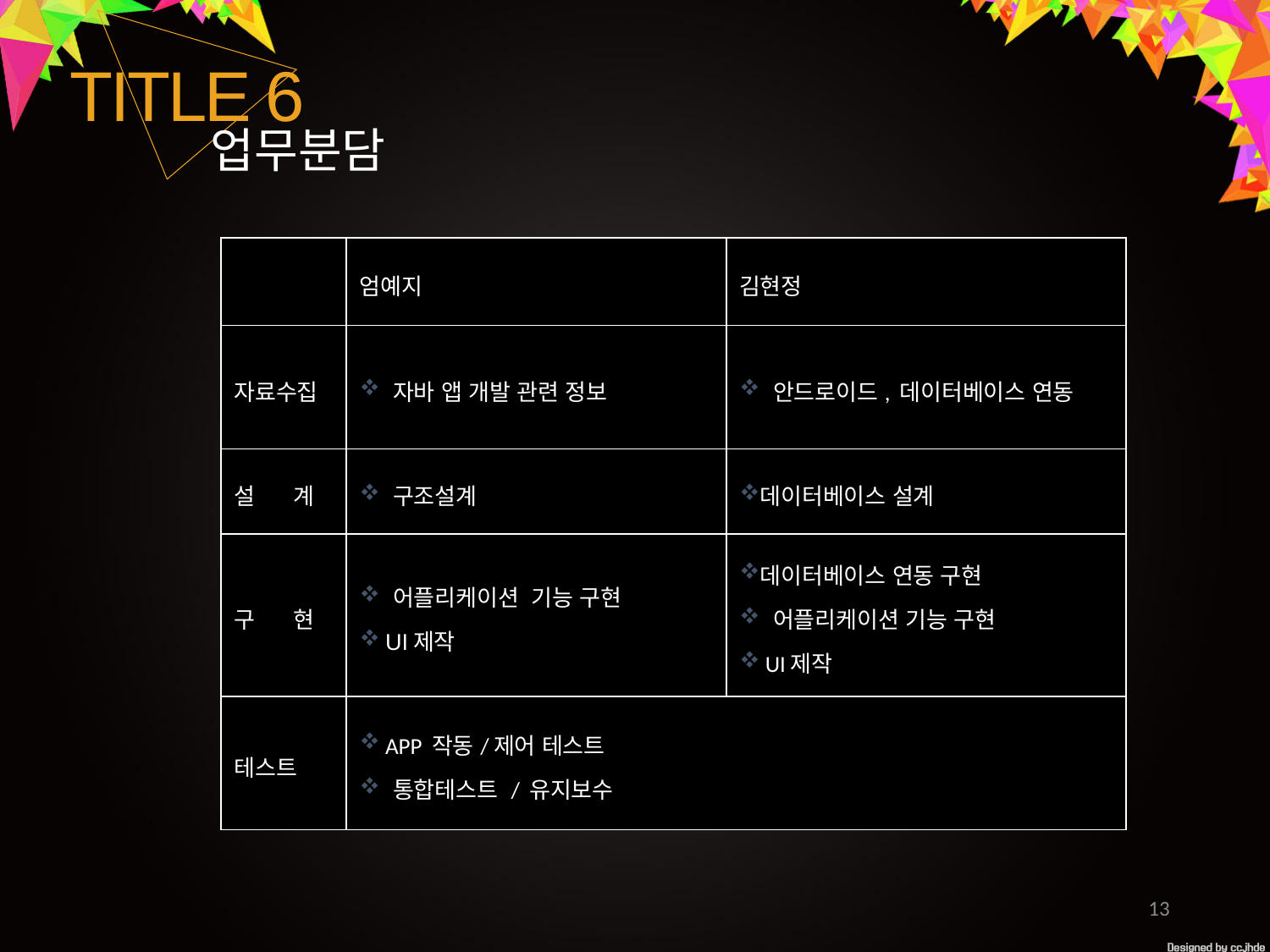

TITLE 6
업무분담
|  | 엄예지 | 김현정 |
| --- | --- | --- |
| 자료수집 | 자바 앱 개발 관련 정보 | 안드로이드, 데이터베이스 연동 |
| 설 계 | 구조설계 | 데이터베이스 설계 |
| 구 현 | 어플리케이션 기능 구현 UI제작 | 데이터베이스 연동 구현 어플리케이션 기능 구현 UI제작 |
| 테스트 | APP 작동/제어 테스트 통합테스트 / 유지보수 |  |
13